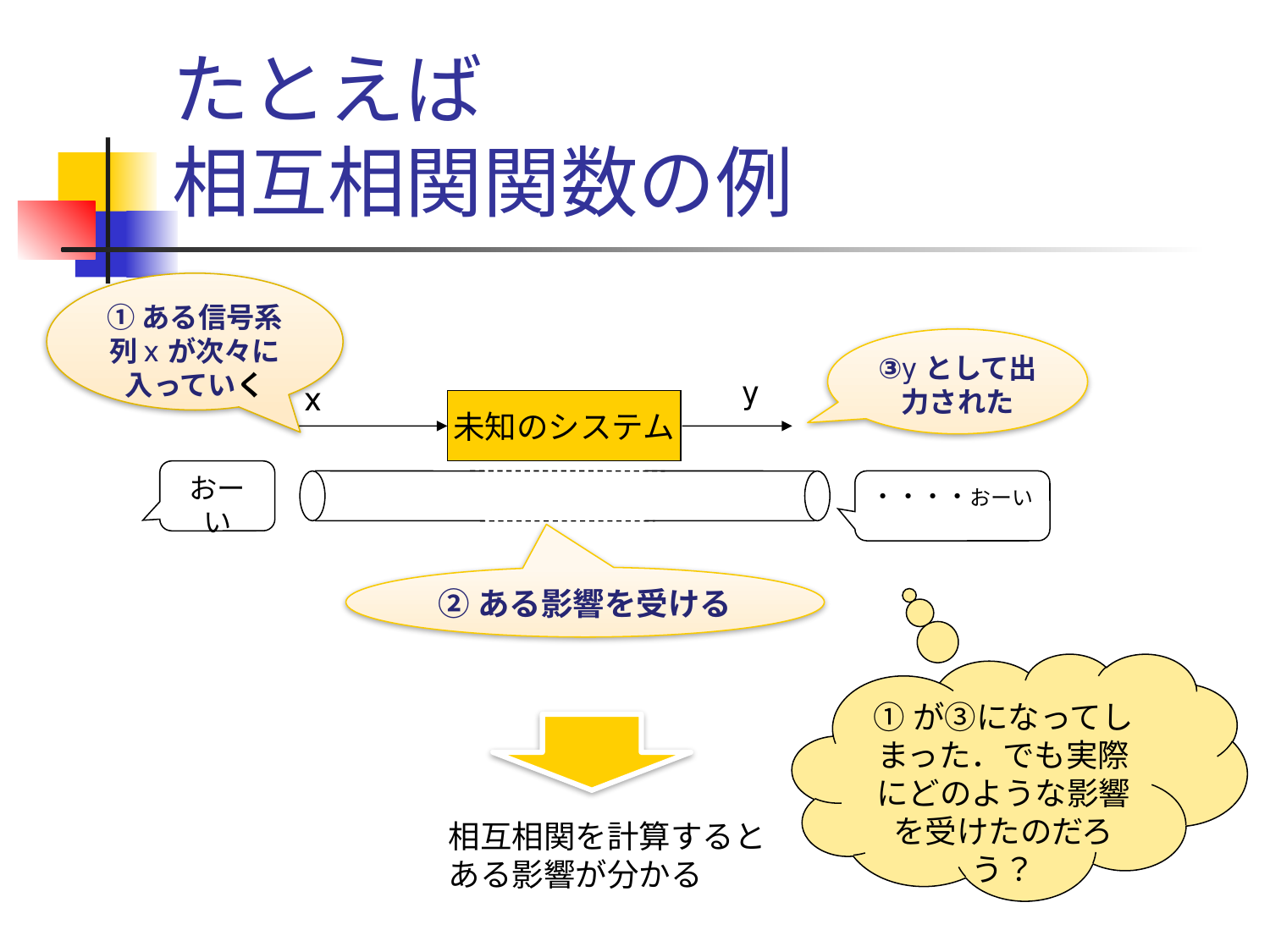

# たとえば 相互相関関数の例
①ある信号系列xが次々に入っていく
③yとして出力された
y
x
未知のシステム

おーい

・・・・おーい

②ある影響を受ける
①が③になってしまった．でも実際にどのような影響を受けたのだろう？

相互相関を計算すると
ある影響が分かる